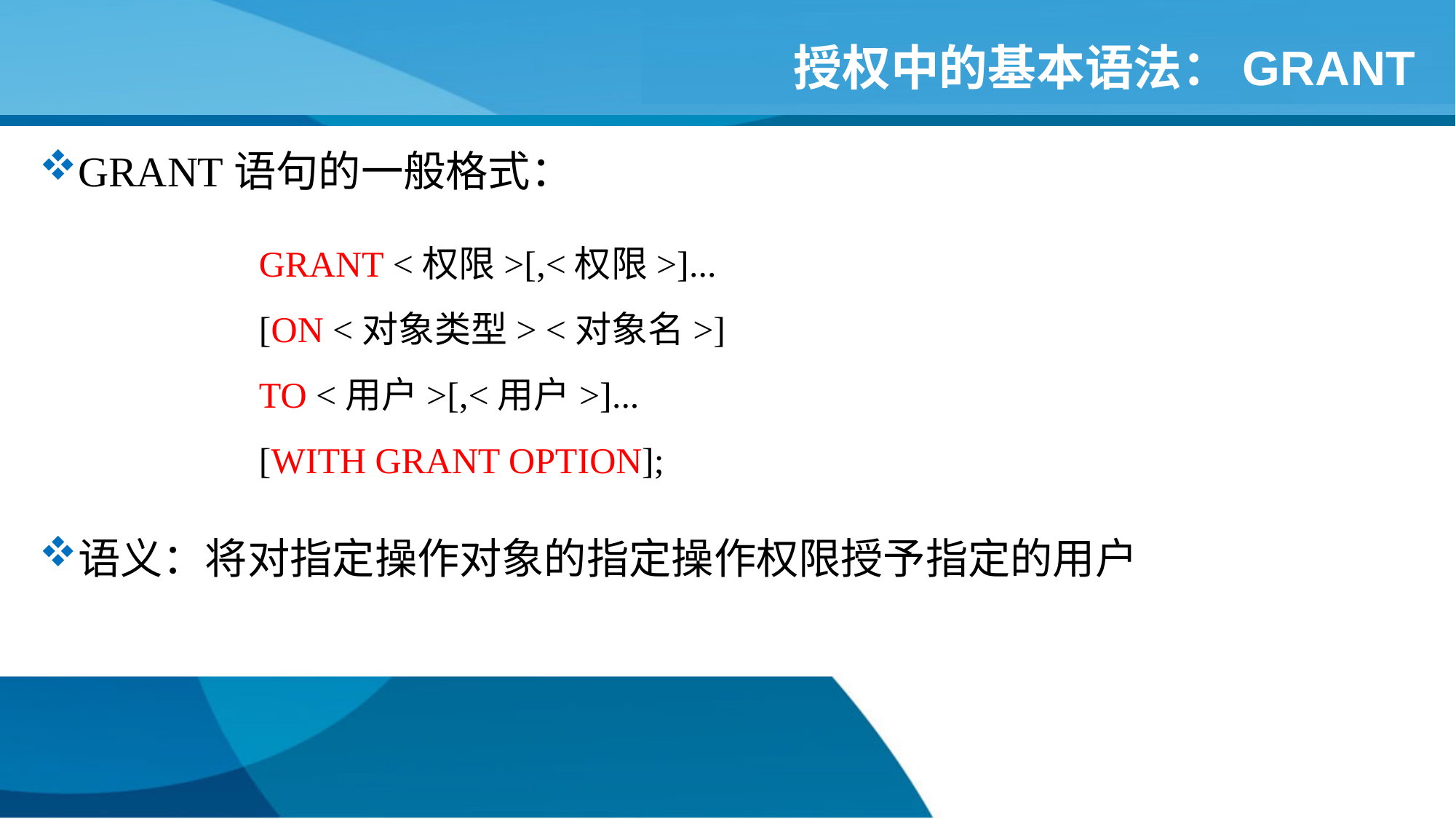

# 授权中的基本语法：GRANT
GRANT语句的一般格式：

语义：将对指定操作对象的指定操作权限授予指定的用户
GRANT <权限>[,<权限>]...
[ON <对象类型> <对象名>]
TO <用户>[,<用户>]...
[WITH GRANT OPTION];